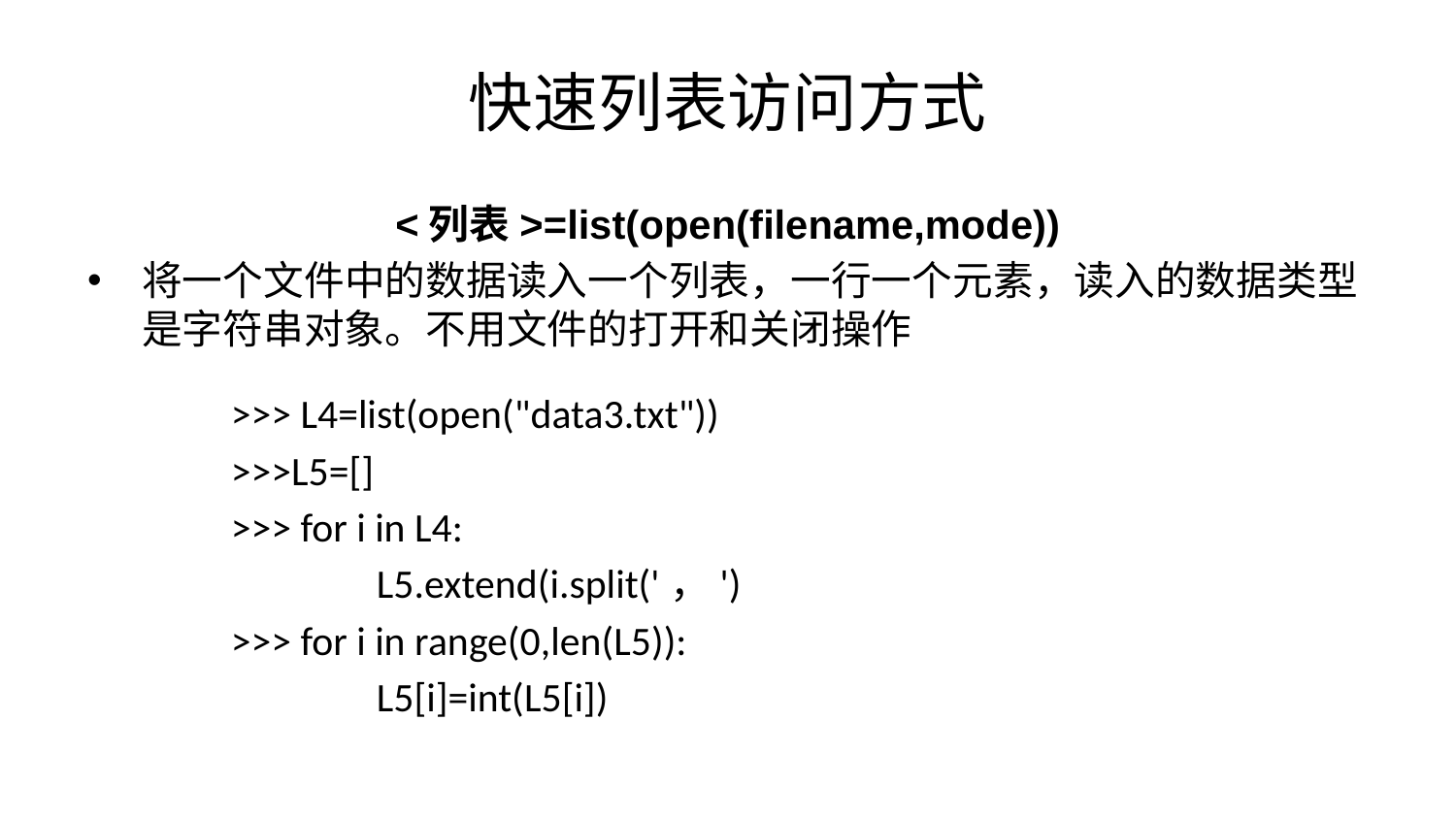

# 快速列表访问方式
<列表>=list(open(filename,mode))
将一个文件中的数据读入一个列表，一行一个元素，读入的数据类型是字符串对象。不用文件的打开和关闭操作

>>> L4=list(open("data3.txt"))
>>>L5=[]
>>> for i in L4:
	L5.extend(i.split('，')
>>> for i in range(0,len(L5)):
	L5[i]=int(L5[i])